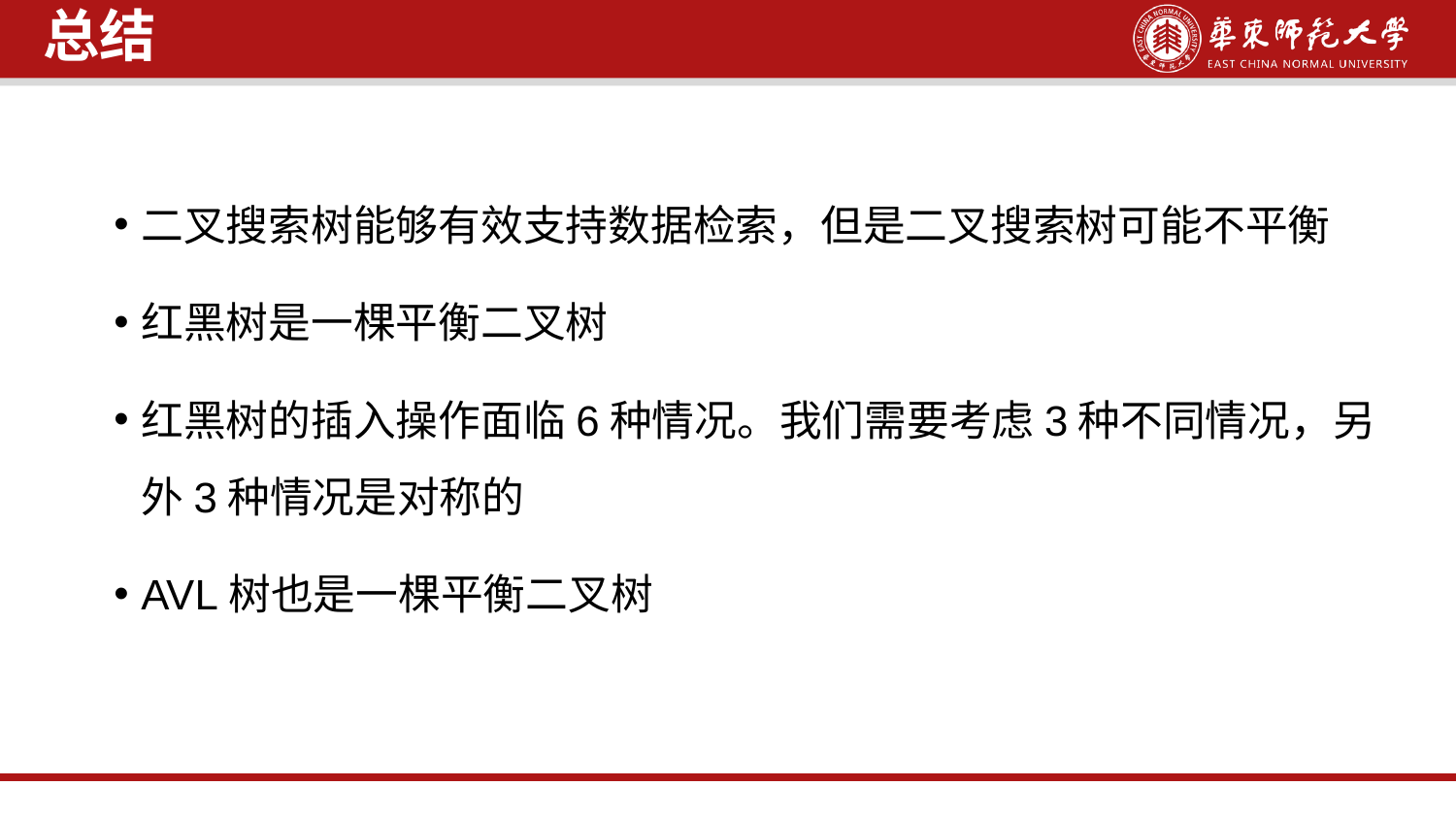

总结
二叉搜索树能够有效支持数据检索，但是二叉搜索树可能不平衡
红黑树是一棵平衡二叉树
红黑树的插入操作面临6种情况。我们需要考虑3种不同情况，另外3种情况是对称的
AVL树也是一棵平衡二叉树